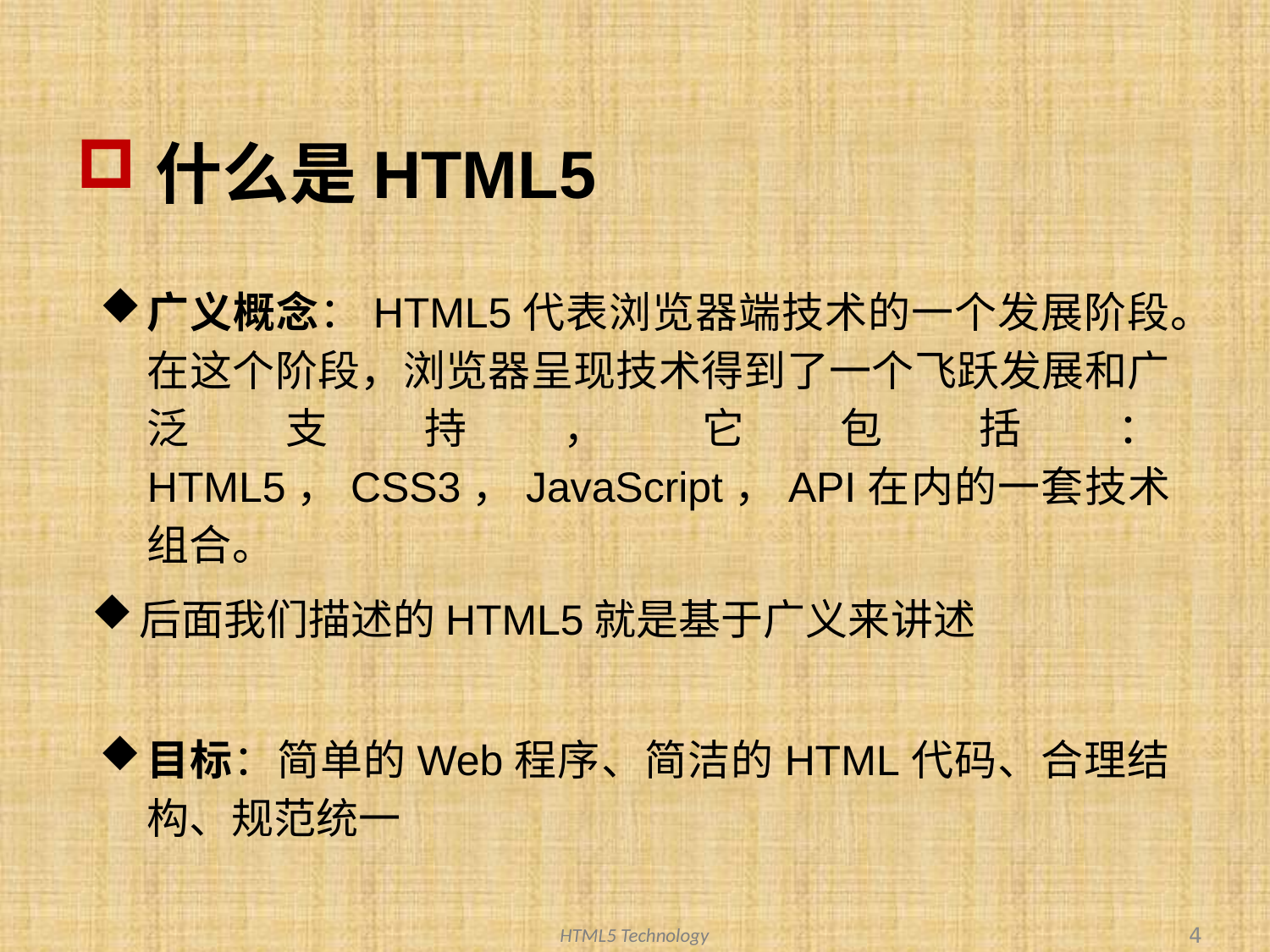

# 什么是HTML5
广义概念：HTML5代表浏览器端技术的一个发展阶段。在这个阶段，浏览器呈现技术得到了一个飞跃发展和广泛支持，它包括：HTML5，CSS3，JavaScript，API在内的一套技术组合。
后面我们描述的HTML5就是基于广义来讲述
目标：简单的Web程序、简洁的HTML代码、合理结构、规范统一
4
HTML5 Technology